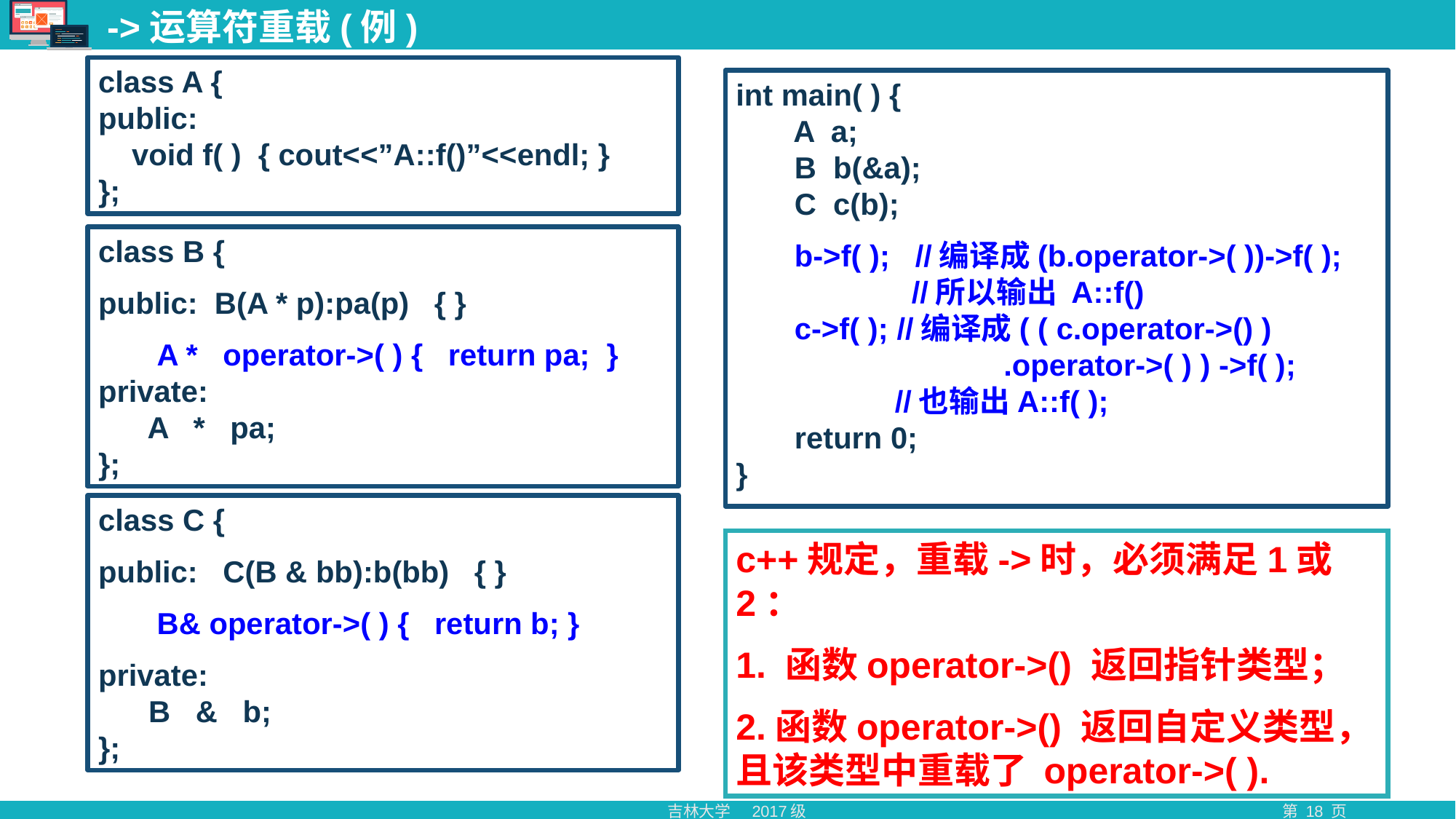

# ->运算符重载(例)
class A {
public:
    void f( )  { cout<<”A::f()”<<endl; }
};
int main( ) {
       A  a;
       B  b(&a);
       C  c(b);
       b->f( );   //编译成(b.operator->( ))->f( );
                     //所以输出 A::f()
       c->f( ); //编译成( ( c.operator->() )
                                .operator->( ) ) ->f( );
                   //也输出A::f( );
       return 0;
}
class B {
public:  B(A * p):pa(p)   { }
       A *   operator->( ) {   return pa;  }
private:
      A   *   pa;
};
class C {
public:   C(B & bb):b(bb)   { }
       B& operator->( ) {   return b; }
private:
      B   &   b;
};
c++规定，重载->时，必须满足1或2：
1. 函数operator->() 返回指针类型；
2.函数operator->() 返回自定义类型，且该类型中重载了 operator->( ).